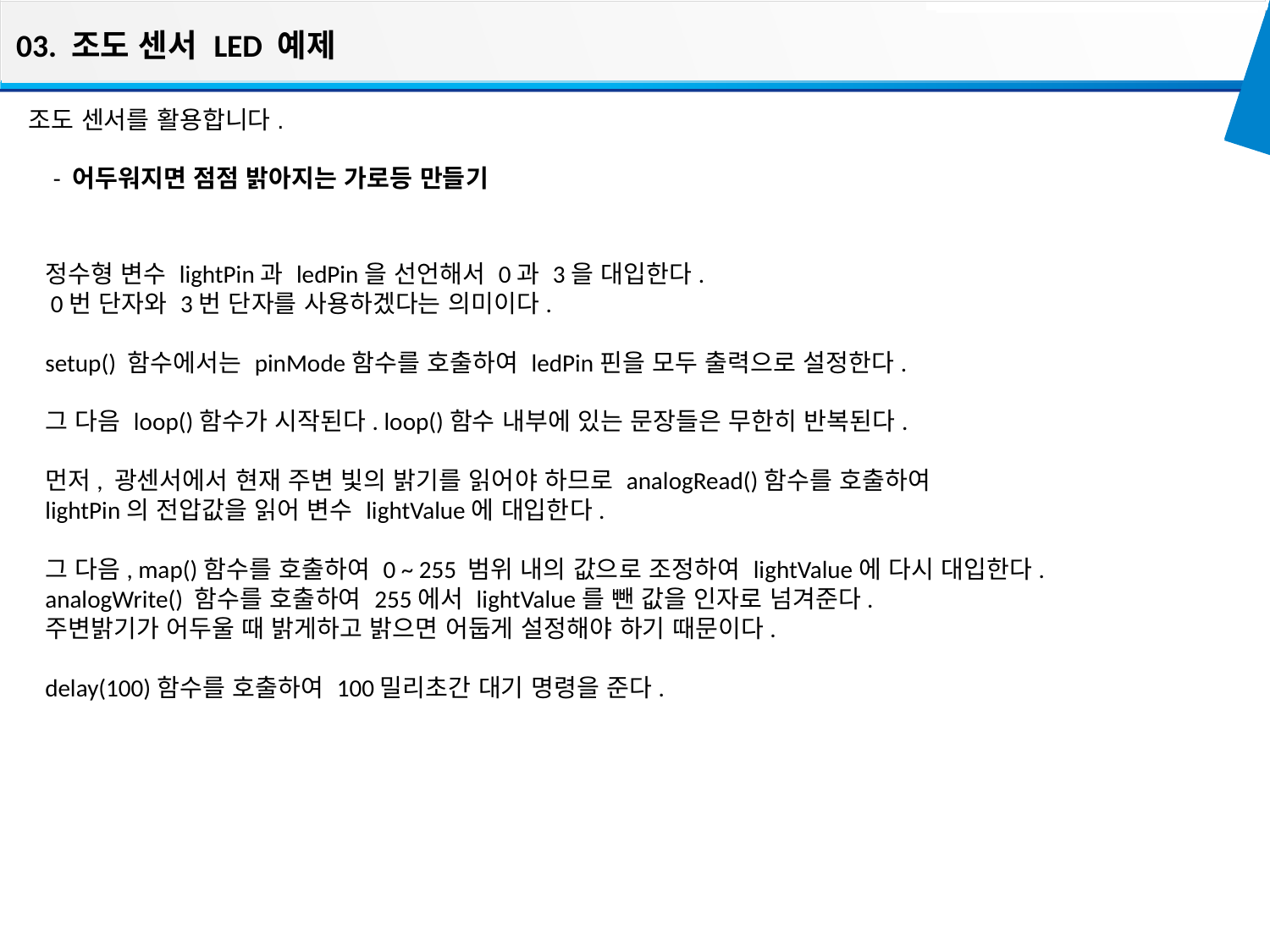

03. 조도 센서 LED 예제

조도 센서를 활용합니다.
- 어두워지면 점점 밝아지는 가로등 만들기
정수형 변수 lightPin과 ledPin을 선언해서 0과 3을 대입한다.
 0번 단자와 3번 단자를 사용하겠다는 의미이다.

setup() 함수에서는 pinMode함수를 호출하여 ledPin핀을 모두 출력으로 설정한다.

그 다음 loop()함수가 시작된다. loop()함수 내부에 있는 문장들은 무한히 반복된다.

먼저, 광센서에서 현재 주변 빛의 밝기를 읽어야 하므로 analogRead()함수를 호출하여
lightPin의 전압값을 읽어 변수 lightValue에 대입한다.

그 다음, map()함수를 호출하여 0 ~ 255 범위 내의 값으로 조정하여 lightValue에 다시 대입한다.
analogWrite() 함수를 호출하여 255에서 lightValue를 뺀 값을 인자로 넘겨준다.
주변밝기가 어두울 때 밝게하고 밝으면 어둡게 설정해야 하기 때문이다.

delay(100)함수를 호출하여 100밀리초간 대기 명령을 준다.